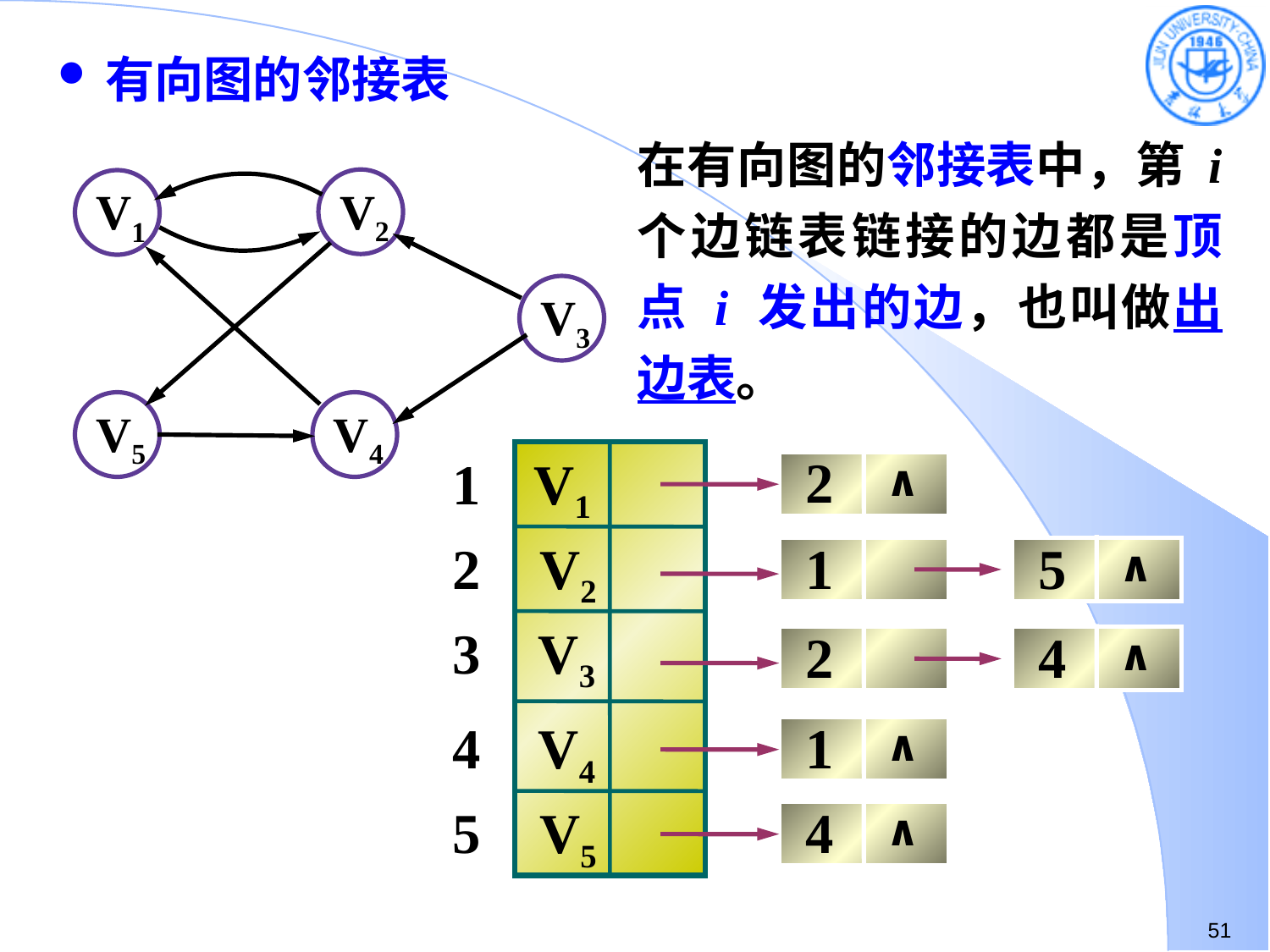

有向图的邻接表

V1
V2

V3

V5

V4

在有向图的邻接表中，第 i 个边链表链接的边都是顶点 i 发出的边，也叫做出边表。
2

∧

1
2
3
4
5

V1

V2
1

5

∧
∧

V3
2

4

∧
∧

V4
1

∧

V5
4

∧